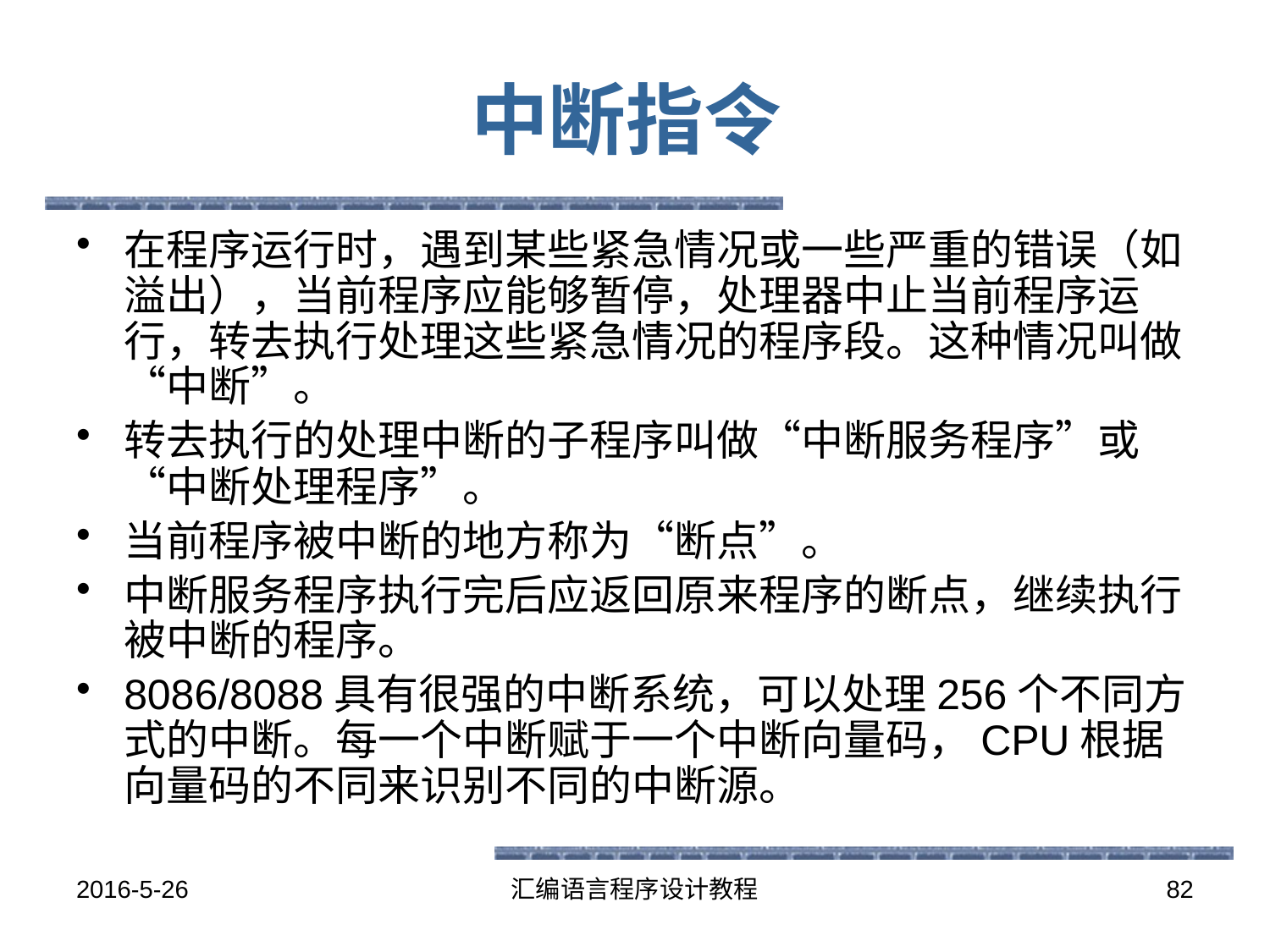

# 中断指令
在程序运行时，遇到某些紧急情况或一些严重的错误（如溢出），当前程序应能够暂停，处理器中止当前程序运行，转去执行处理这些紧急情况的程序段。这种情况叫做“中断”。
转去执行的处理中断的子程序叫做“中断服务程序”或“中断处理程序”。
当前程序被中断的地方称为“断点”。
中断服务程序执行完后应返回原来程序的断点，继续执行被中断的程序。
8086/8088具有很强的中断系统，可以处理256个不同方式的中断。每一个中断赋于一个中断向量码，CPU根据向量码的不同来识别不同的中断源。
2016-5-26
汇编语言程序设计教程
82